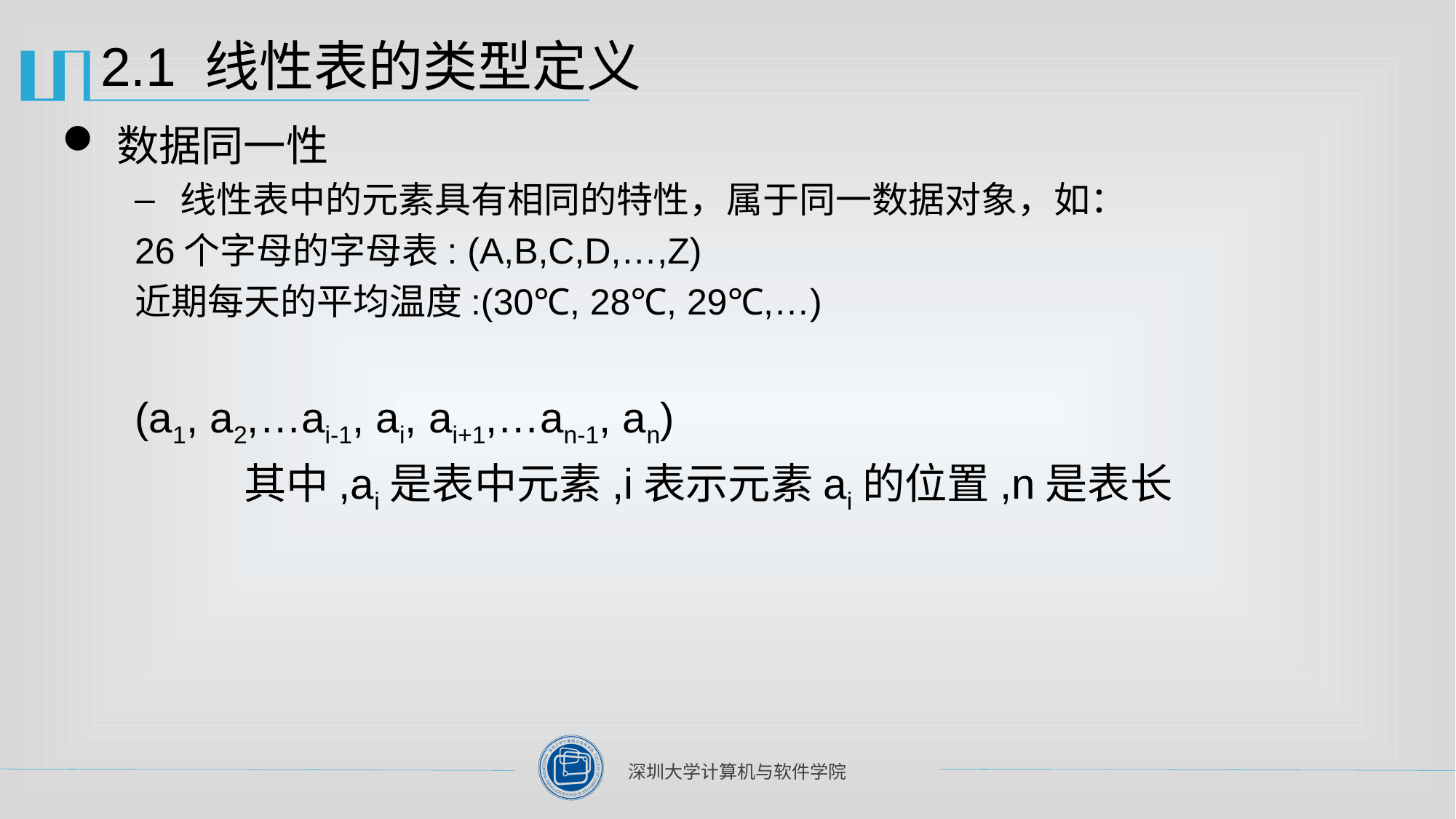

# 2.1 线性表的类型定义
数据同一性
线性表中的元素具有相同的特性，属于同一数据对象，如：
26个字母的字母表: (A,B,C,D,…,Z)
近期每天的平均温度:(30℃, 28℃, 29℃,…)

(a1, a2,…ai-1, ai, ai+1,…an-1, an)
	其中,ai是表中元素,i表示元素ai的位置,n是表长

5